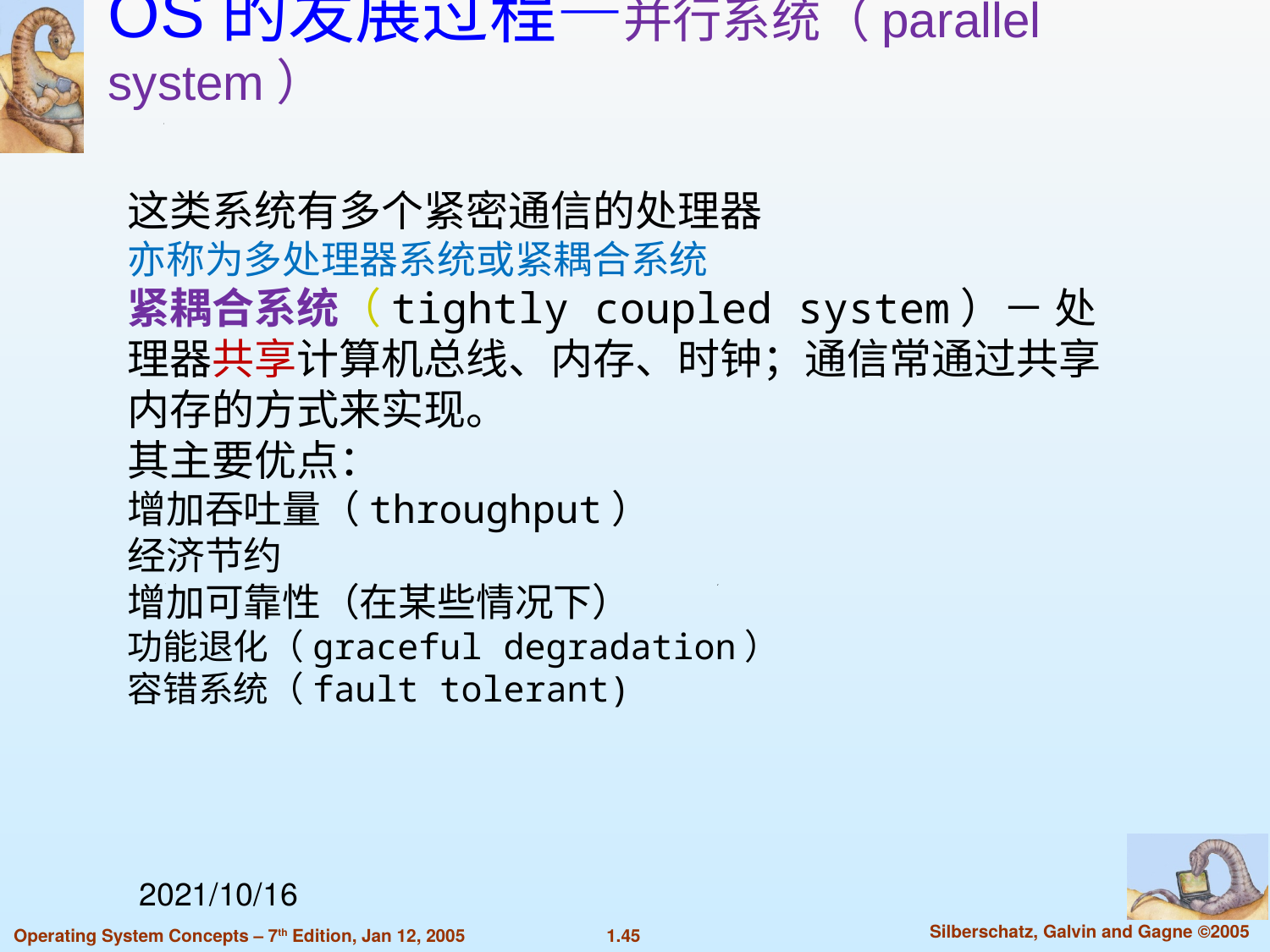

OS的发展过程—并行系统（parallel system）
这类系统有多个紧密通信的处理器
亦称为多处理器系统或紧耦合系统
紧耦合系统（tightly coupled system）－ 处理器共享计算机总线、内存、时钟；通信常通过共享内存的方式来实现。
其主要优点：
增加吞吐量（throughput）
经济节约
增加可靠性（在某些情况下）
功能退化（graceful degradation）
容错系统（fault tolerant)

2021/10/16